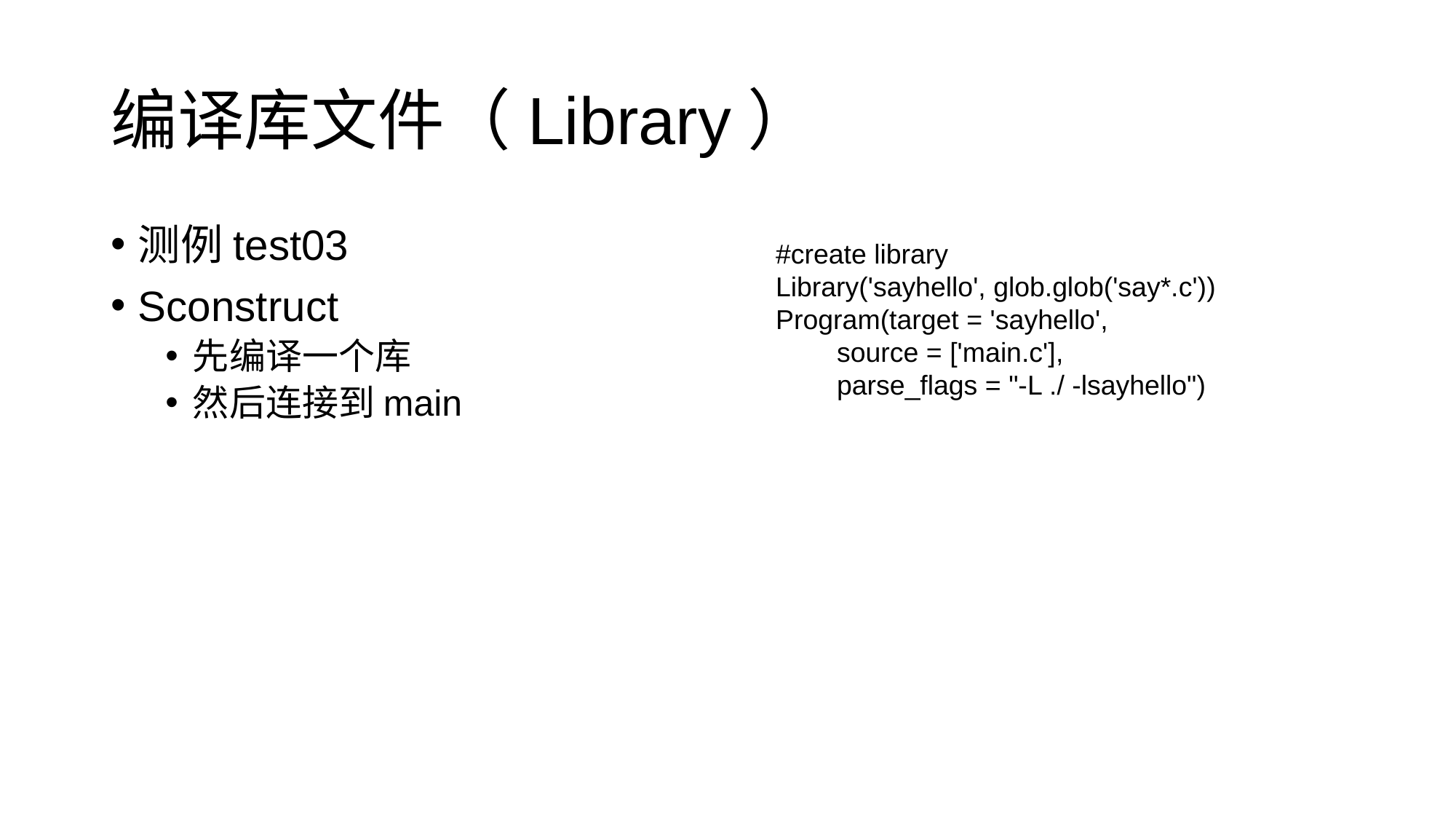

# 编译库文件（Library）
测例test03
Sconstruct
先编译一个库
然后连接到main
#create library
Library('sayhello', glob.glob('say*.c'))
Program(target = 'sayhello',
        source = ['main.c'],
        parse_flags = "-L ./ -lsayhello")